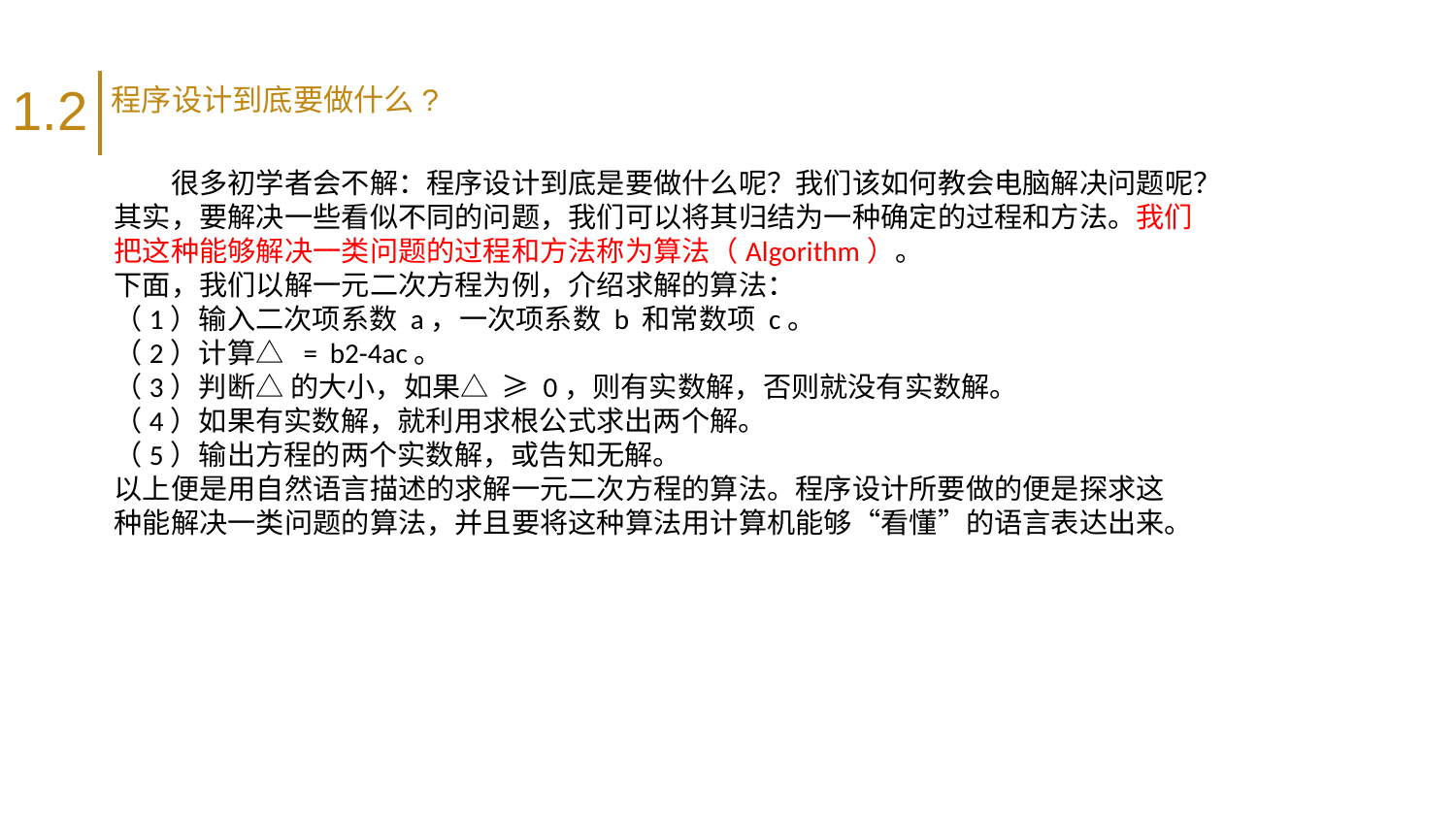

1.2

程序设计到底要做什么?

　　很多初学者会不解：程序设计到底是要做什么呢？我们该如何教会电脑解决问题呢？
其实，要解决一些看似不同的问题，我们可以将其归结为一种确定的过程和方法。我们
把这种能够解决一类问题的过程和方法称为算法（Algorithm）。
下面，我们以解一元二次方程为例，介绍求解的算法：
（1）输入二次项系数 a，一次项系数 b 和常数项 c。
（2）计算△  =  b2-4ac。
（3）判断△ 的大小，如果△  ≥ 0，则有实数解，否则就没有实数解。
（4）如果有实数解，就利用求根公式求出两个解。
（5）输出方程的两个实数解，或告知无解。
以上便是用自然语言描述的求解一元二次方程的算法。程序设计所要做的便是探求这
种能解决一类问题的算法，并且要将这种算法用计算机能够“看懂”的语言表达出来。